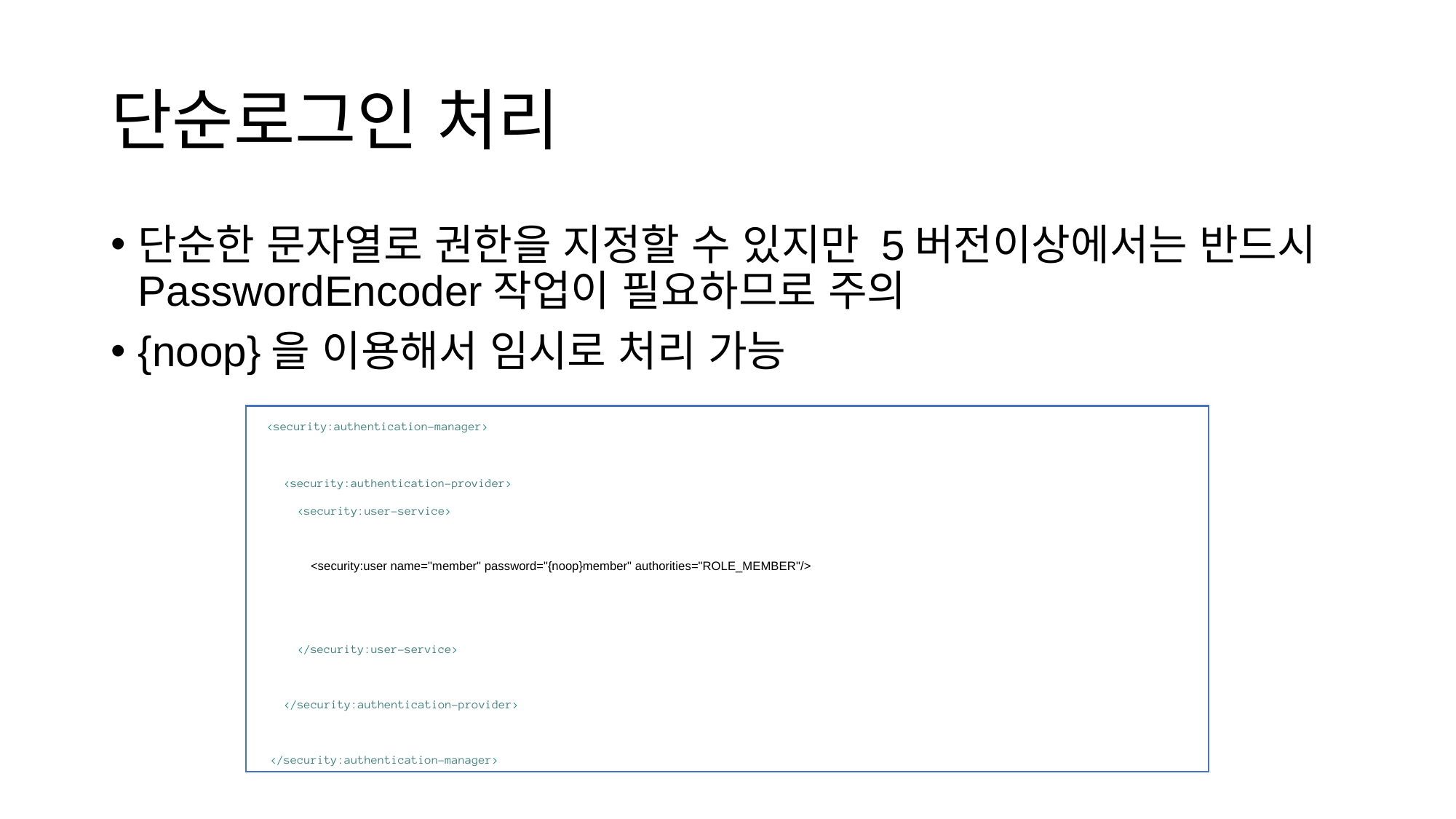

# 단순로그인 처리
단순한 문자열로 권한을 지정할 수 있지만 5버전이상에서는 반드시 PasswordEncoder작업이 필요하므로 주의
{noop}을 이용해서 임시로 처리 가능
 <security:authentication-manager>

    <security:authentication-provider>
      <security:user-service>

        <security:user name="member" password="{noop}member" authorities="ROLE_MEMBER"/>

      </security:user-service>

    </security:authentication-provider>

  </security:authentication-manager>